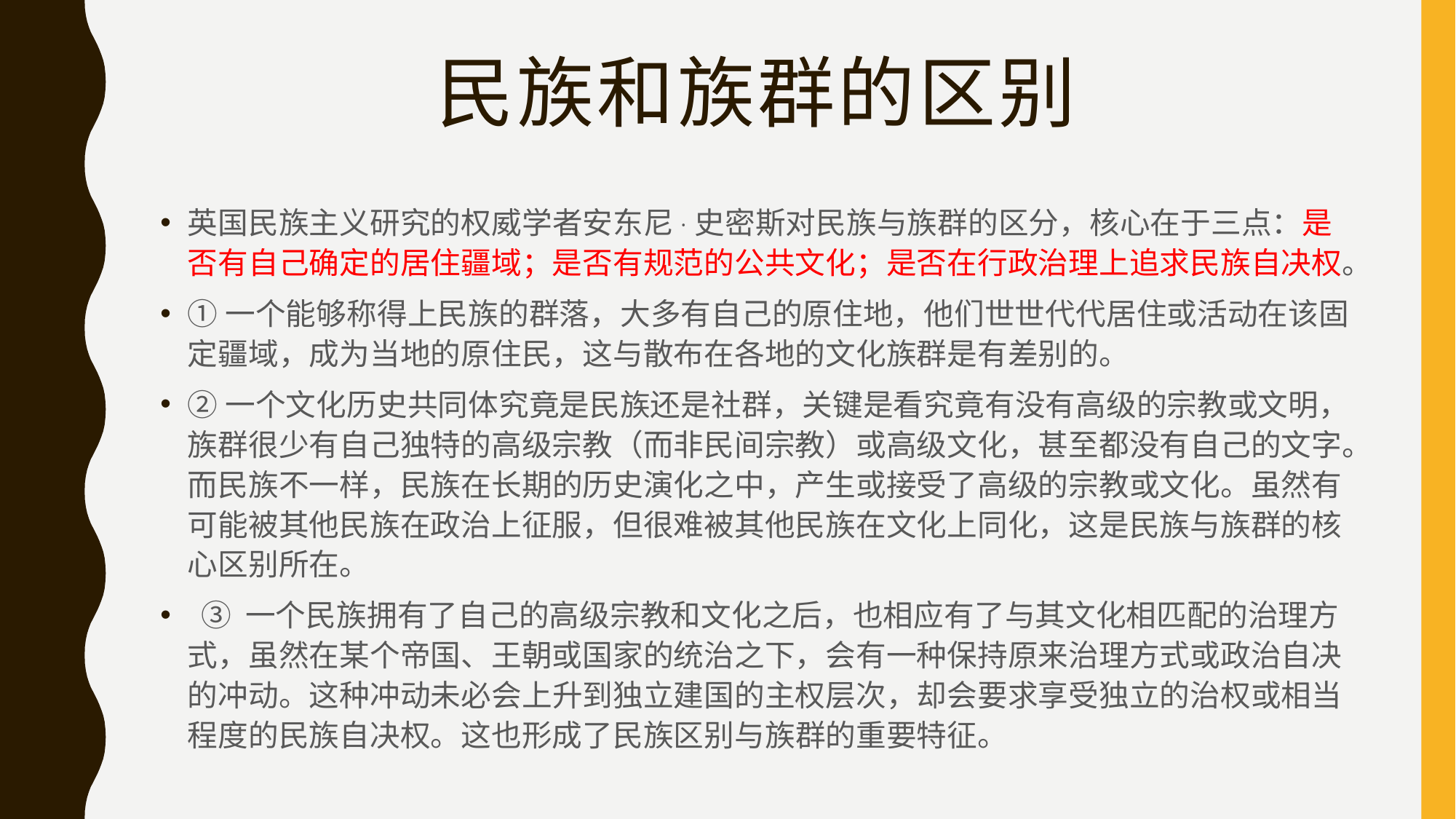

# 民族和族群的区别
英国民族主义研究的权威学者安东尼·史密斯对民族与族群的区分，核心在于三点：是否有自己确定的居住疆域；是否有规范的公共文化；是否在行政治理上追求民族自决权。
①一个能够称得上民族的群落，大多有自己的原住地，他们世世代代居住或活动在该固定疆域，成为当地的原住民，这与散布在各地的文化族群是有差别的。
②一个文化历史共同体究竟是民族还是社群，关键是看究竟有没有高级的宗教或文明，族群很少有自己独特的高级宗教（而非民间宗教）或高级文化，甚至都没有自己的文字。而民族不一样，民族在长期的历史演化之中，产生或接受了高级的宗教或文化。虽然有可能被其他民族在政治上征服，但很难被其他民族在文化上同化，这是民族与族群的核心区别所在。
  ③ 一个民族拥有了自己的高级宗教和文化之后，也相应有了与其文化相匹配的治理方式，虽然在某个帝国、王朝或国家的统治之下，会有一种保持原来治理方式或政治自决的冲动。这种冲动未必会上升到独立建国的主权层次，却会要求享受独立的治权或相当程度的民族自决权。这也形成了民族区别与族群的重要特征。